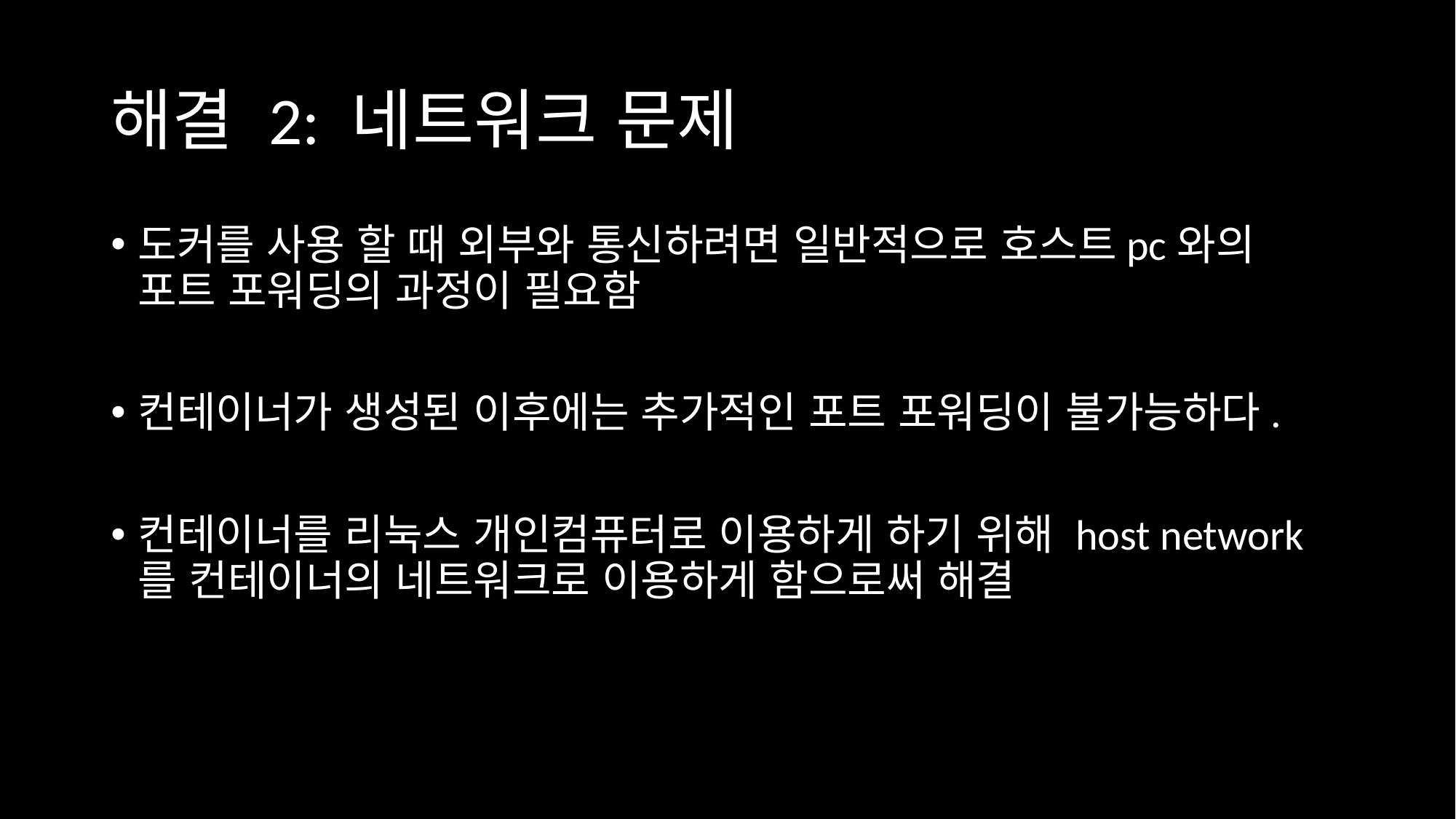

# 해결 2: 네트워크 문제
도커를 사용 할 때 외부와 통신하려면 일반적으로 호스트pc와의 포트 포워딩의 과정이 필요함

컨테이너가 생성된 이후에는 추가적인 포트 포워딩이 불가능하다.

컨테이너를 리눅스 개인컴퓨터로 이용하게 하기 위해 host network를 컨테이너의 네트워크로 이용하게 함으로써 해결